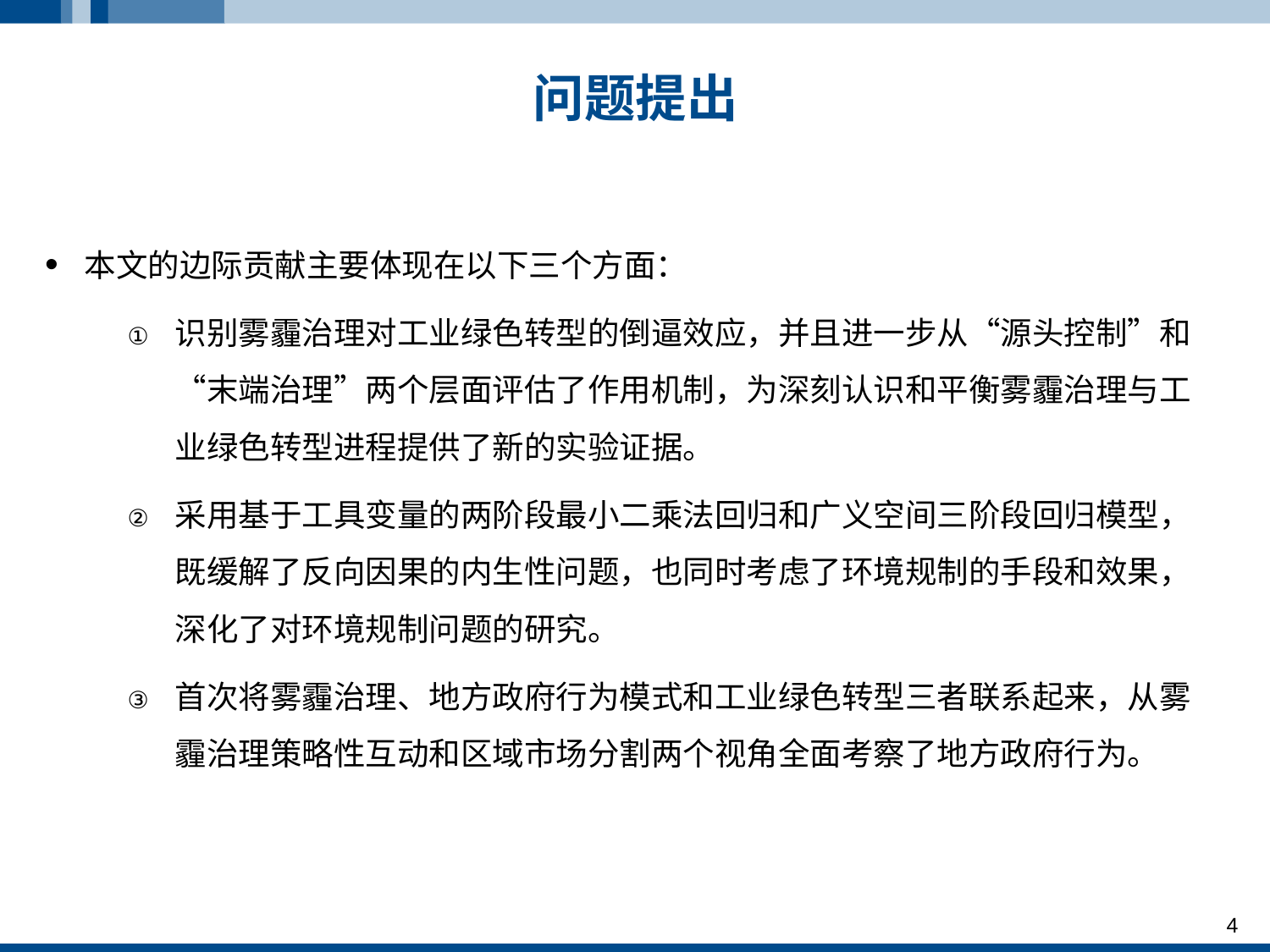

# 问题提出
本文的边际贡献主要体现在以下三个方面：
识别雾霾治理对工业绿色转型的倒逼效应，并且进一步从“源头控制”和“末端治理”两个层面评估了作用机制，为深刻认识和平衡雾霾治理与工业绿色转型进程提供了新的实验证据。
采用基于工具变量的两阶段最小二乘法回归和广义空间三阶段回归模型，既缓解了反向因果的内生性问题，也同时考虑了环境规制的手段和效果，深化了对环境规制问题的研究。
首次将雾霾治理、地方政府行为模式和工业绿色转型三者联系起来，从雾霾治理策略性互动和区域市场分割两个视角全面考察了地方政府行为。
4